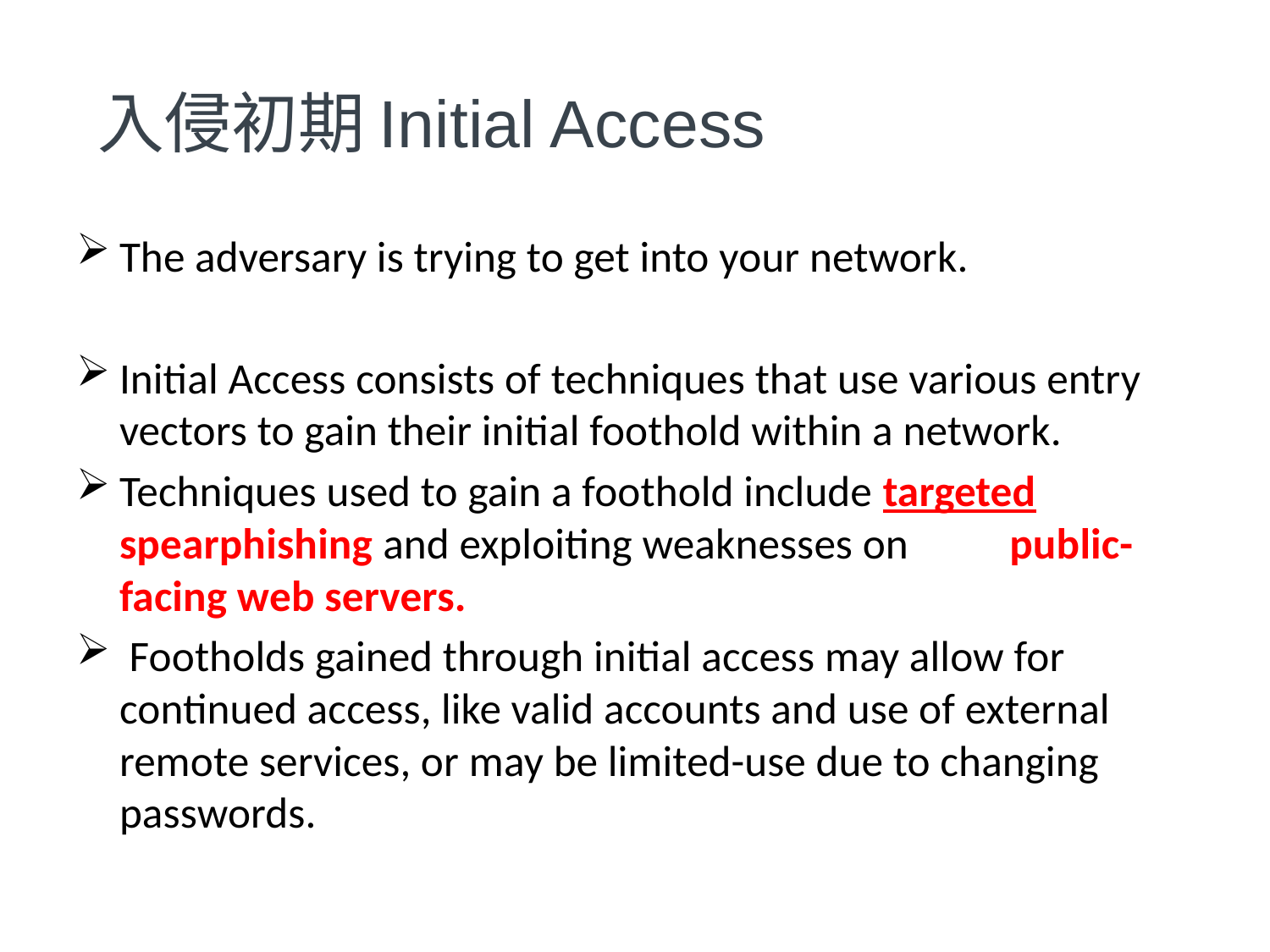

# 入侵初期Initial Access
The adversary is trying to get into your network.

Initial Access consists of techniques that use various entry vectors to gain their initial foothold within a network.
Techniques used to gain a foothold include targeted spearphishing and exploiting weaknesses on 	 public-facing web servers.
 Footholds gained through initial access may allow for continued access, like valid accounts and use of external remote services, or may be limited-use due to changing passwords.